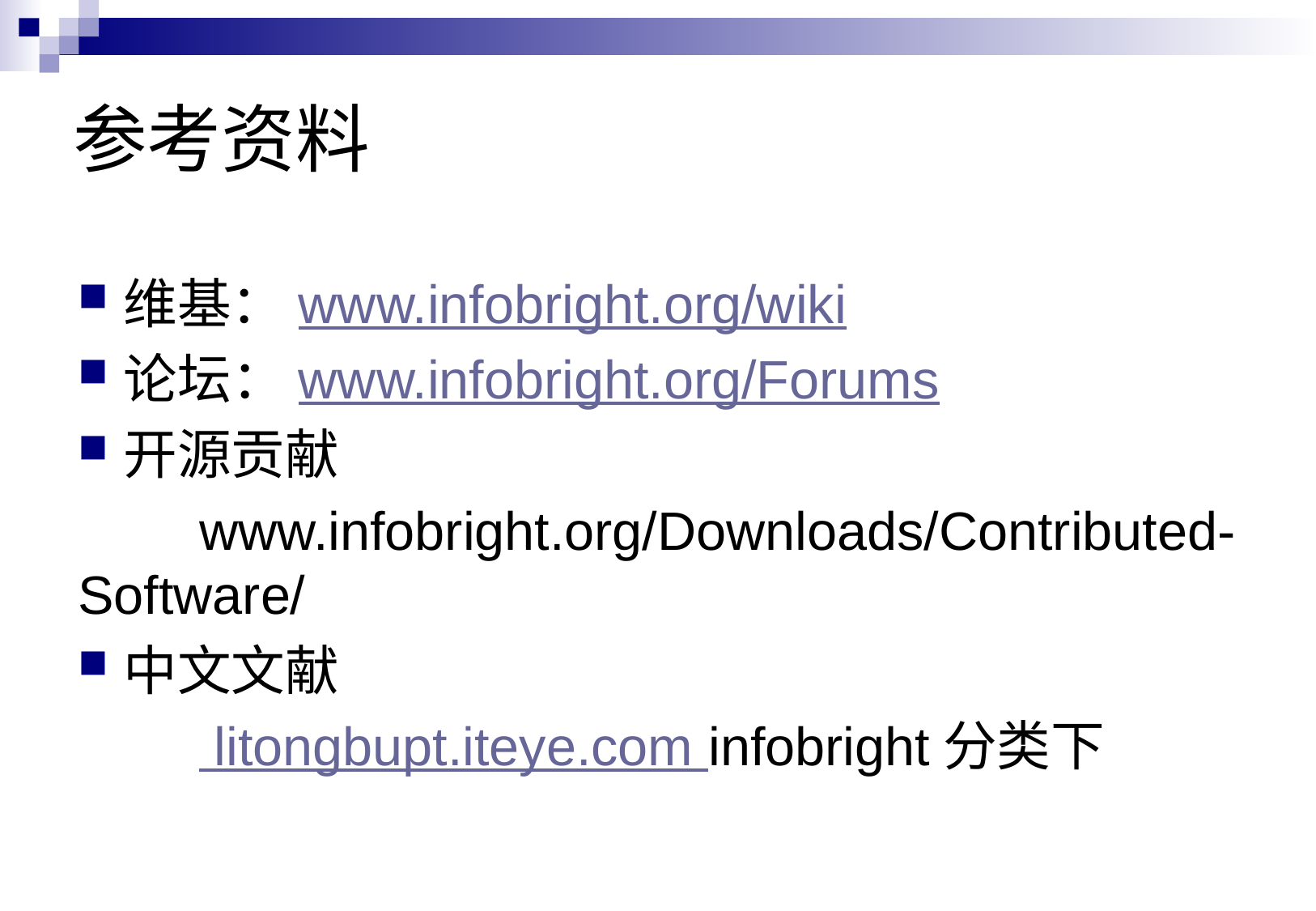

# 参考资料
维基：www.infobright.org/wiki
论坛：www.infobright.org/Forums
开源贡献
	www.infobright.org/Downloads/Contributed-Software/
中文文献
	 litongbupt.iteye.com infobright分类下